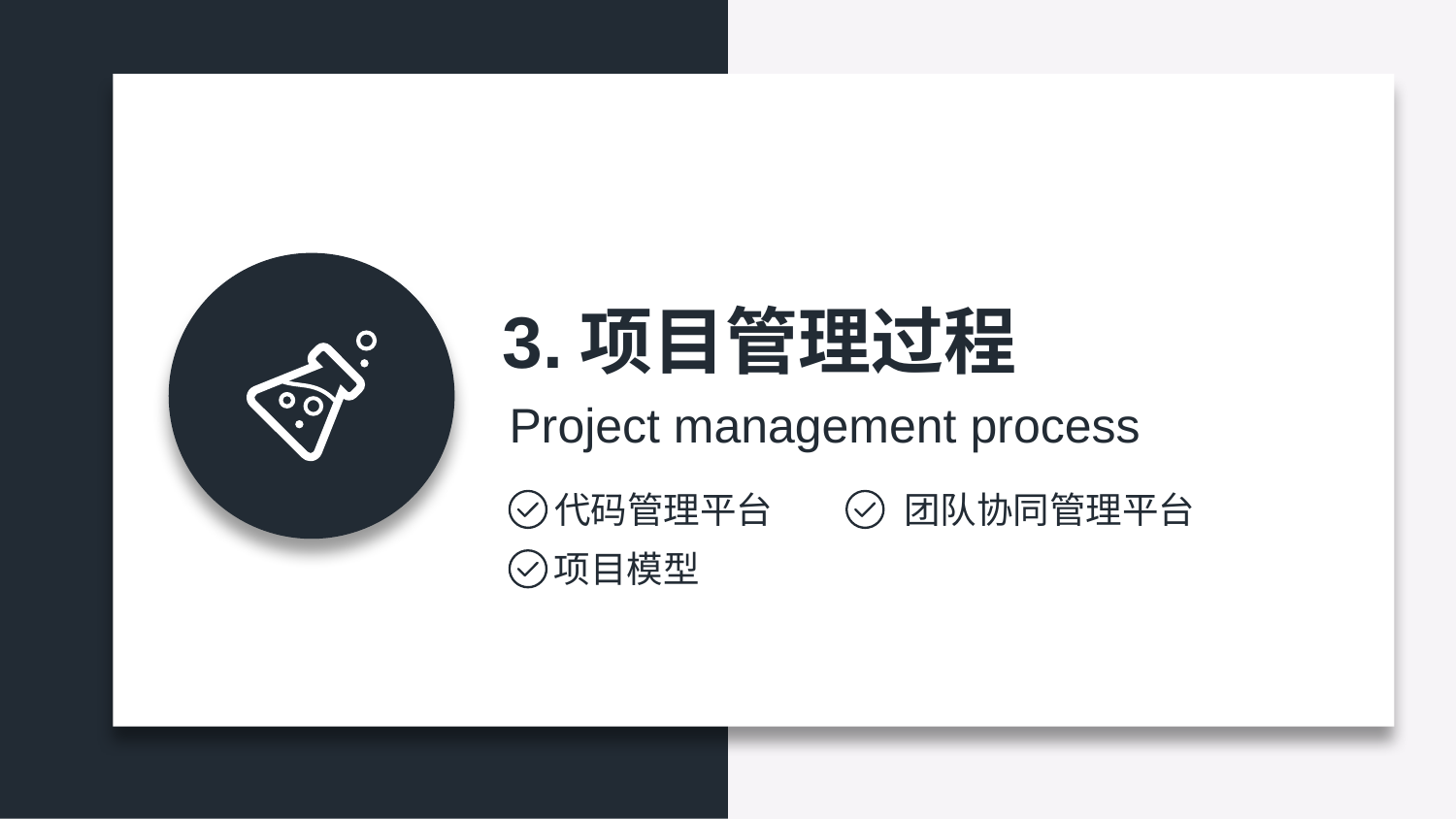

3.项目管理过程

Project management process
代码管理平台
团队协同管理平台

项目模型